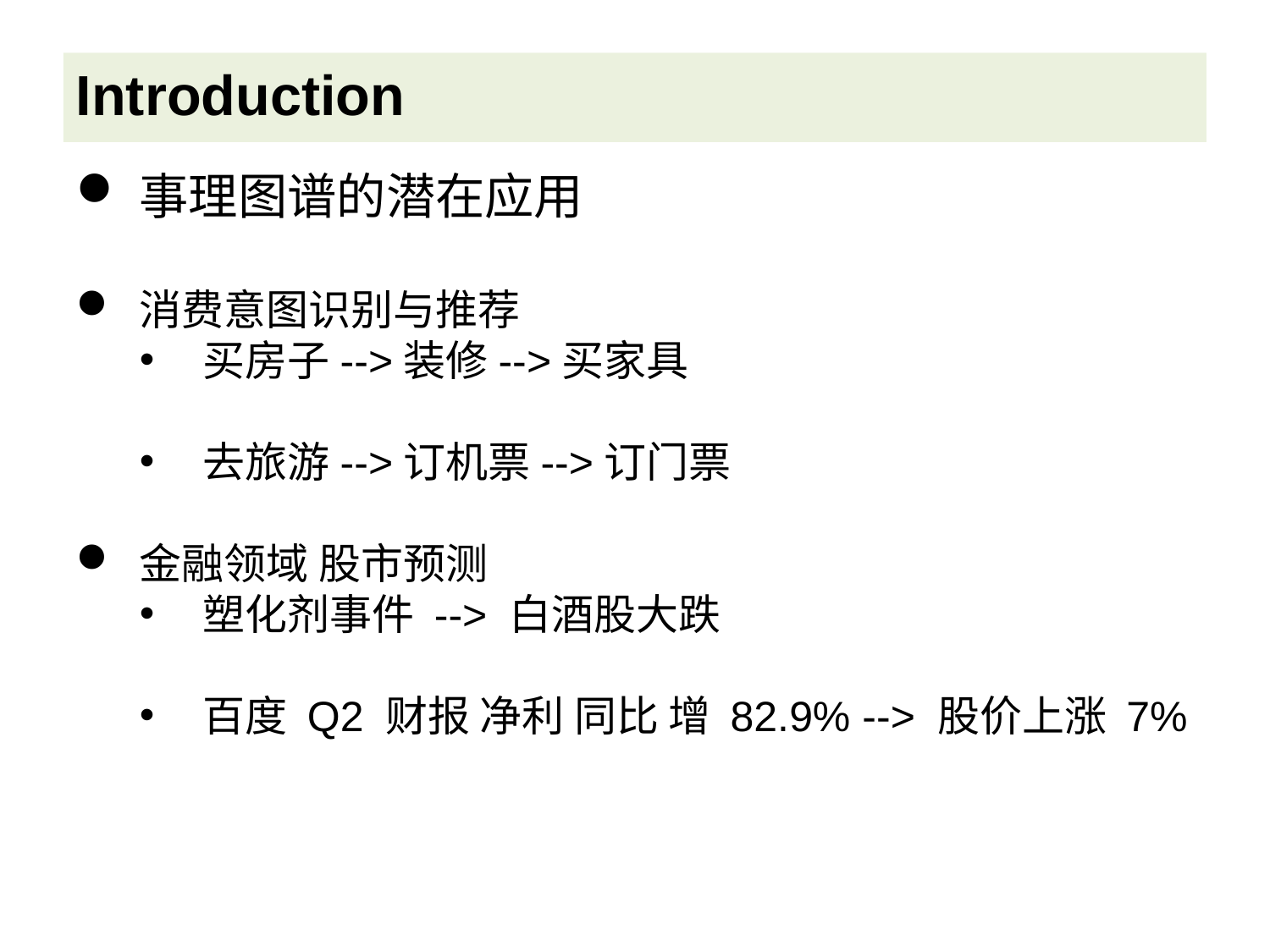

Introduction
事理图谱的潜在应用

消费意图识别与推荐
买房子-->装修-->买家具

去旅游-->订机票-->订门票

金融领域 股市预测
塑化剂事件 --> 白酒股大跌

百度 Q2 财报 净利 同比 增 82.9% --> 股价上涨 7%